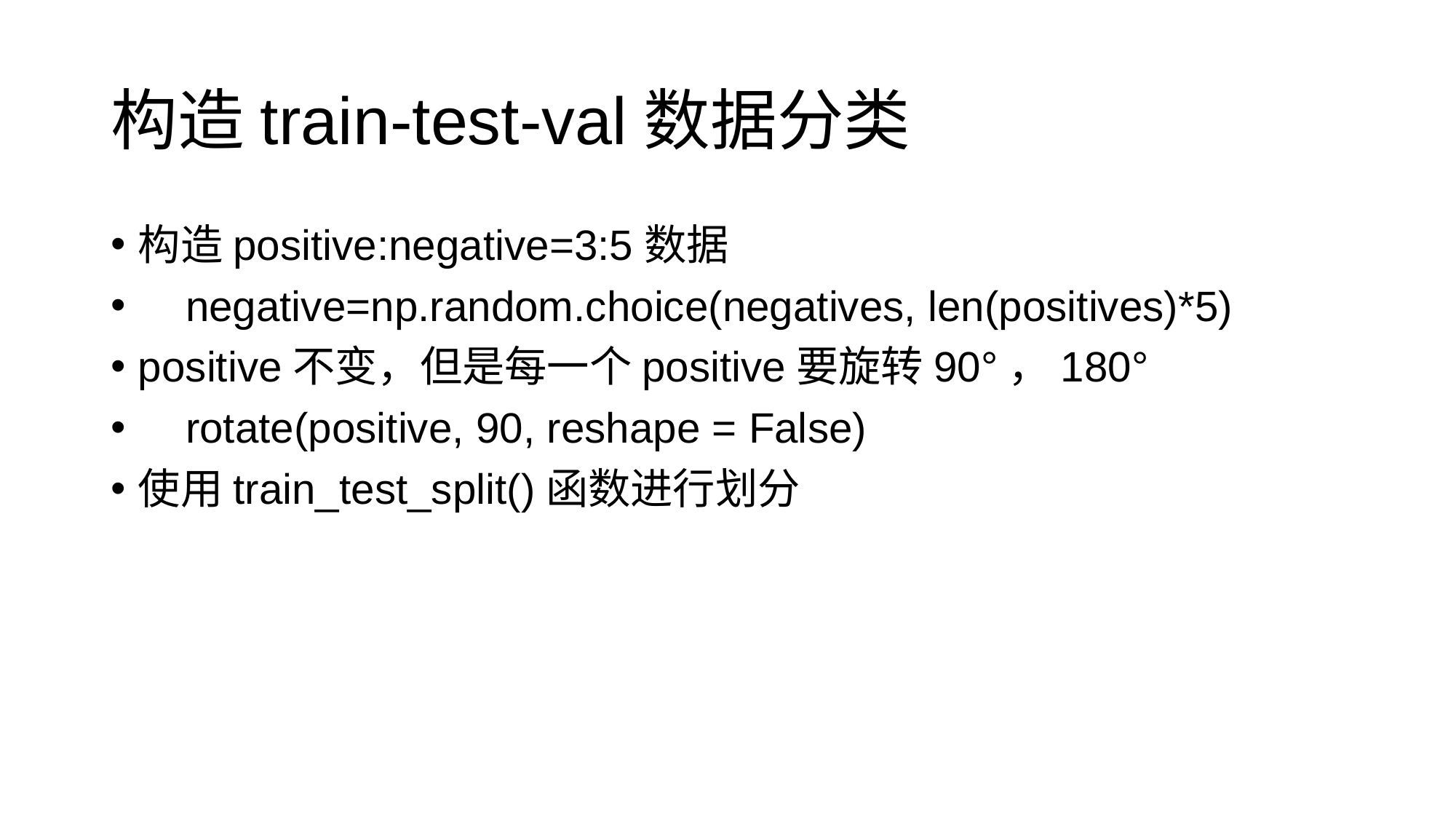

# 构造train-test-val数据分类
构造positive:negative=3:5数据
    negative=np.random.choice(negatives, len(positives)*5)
positive不变，但是每一个positive要旋转90°，180°
    rotate(positive, 90, reshape = False)
使用train_test_split()函数进行划分